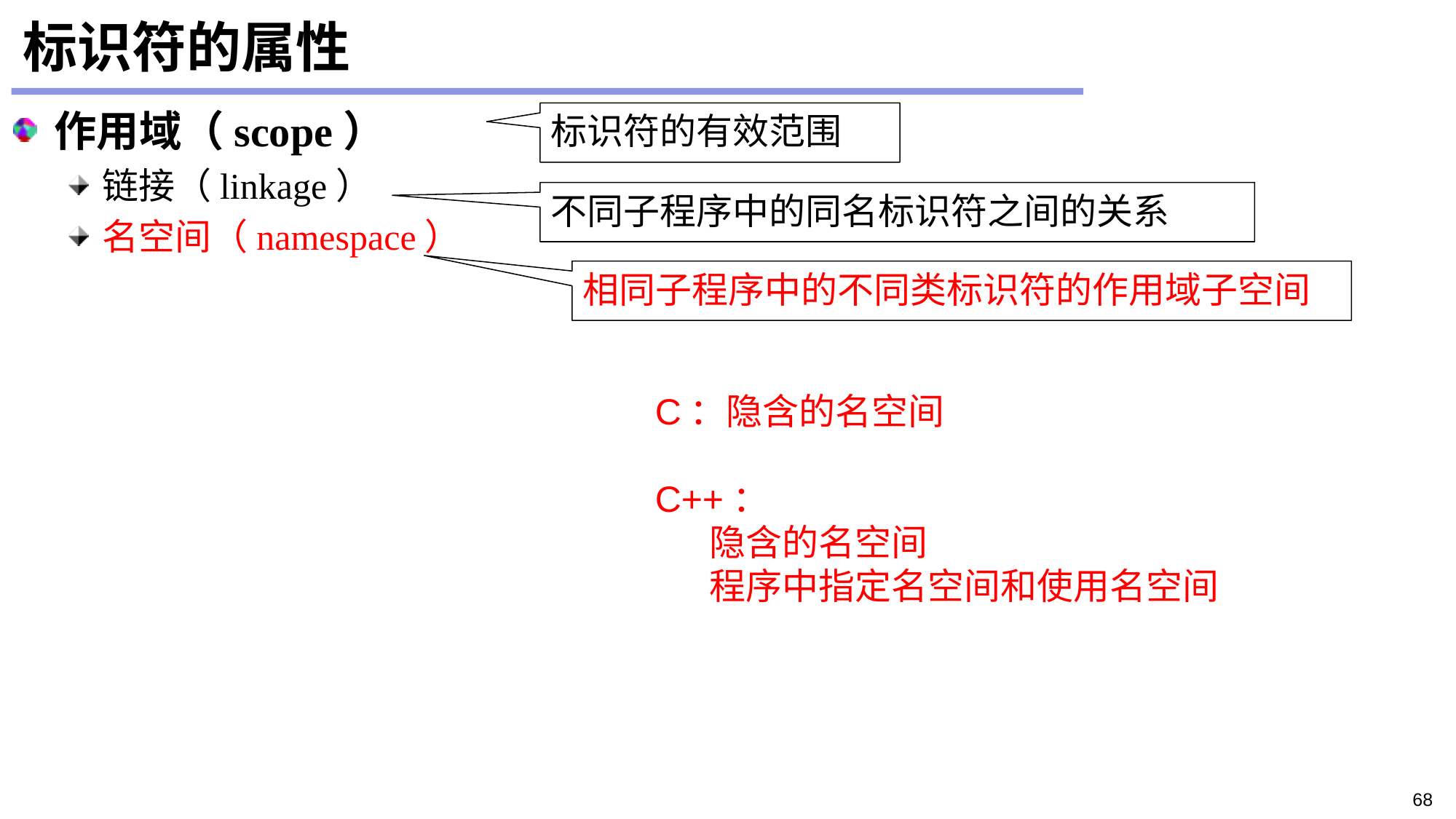

# 标识符的属性
标识符的有效范围
作用域（scope）
链接（linkage）
名空间（namespace）

不同子程序中的同名标识符之间的关系
相同子程序中的不同类标识符的作用域子空间
C：隐含的名空间

C++：
隐含的名空间
程序中指定名空间和使用名空间
68